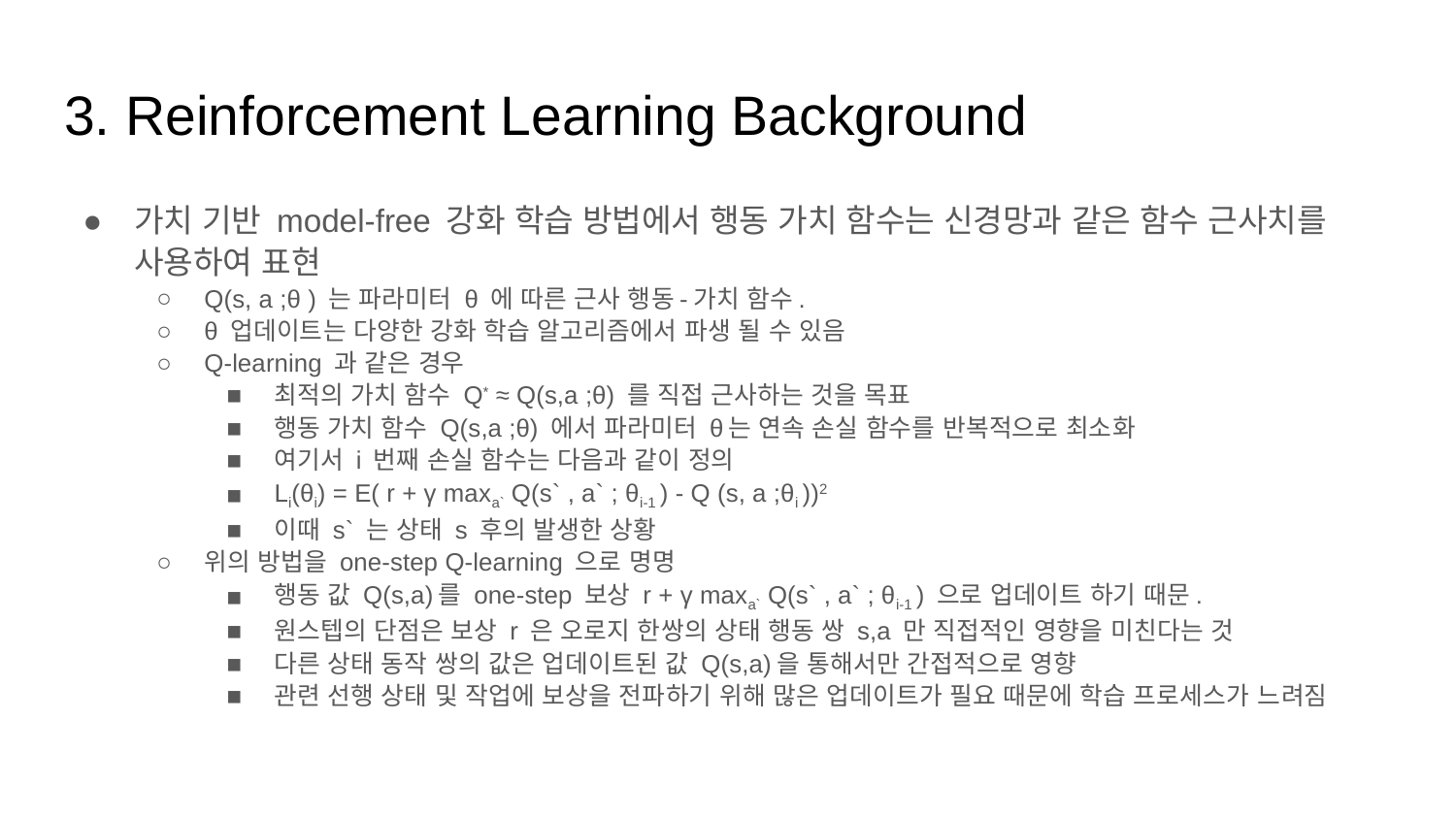

# 3. Reinforcement Learning Background
가치 기반 model-free 강화 학습 방법에서 행동 가치 함수는 신경망과 같은 함수 근사치를 사용하여 표현
Q(s, a ;θ ) 는 파라미터 θ 에 따른 근사 행동-가치 함수.
θ 업데이트는 다양한 강화 학습 알고리즘에서 파생 될 수 있음
Q-learning 과 같은 경우
최적의 가치 함수 Q* ≈ Q(s,a ;θ) 를 직접 근사하는 것을 목표
행동 가치 함수 Q(s,a ;θ) 에서 파라미터 θ는 연속 손실 함수를 반복적으로 최소화
여기서 i 번째 손실 함수는 다음과 같이 정의
Li(θi) = E( r + γ maxa` Q(s` , a` ; θi-1 ) - Q (s, a ;θi ))2
이때 s` 는 상태 s 후의 발생한 상황
위의 방법을 one-step Q-learning 으로 명명
행동 값 Q(s,a)를 one-step 보상 r + γ maxa` Q(s` , a` ; θi-1 ) 으로 업데이트 하기 때문.
원스텝의 단점은 보상 r 은 오로지 한쌍의 상태 행동 쌍 s,a 만 직접적인 영향을 미친다는 것
다른 상태 동작 쌍의 값은 업데이트된 값 Q(s,a)을 통해서만 간접적으로 영향
관련 선행 상태 및 작업에 보상을 전파하기 위해 많은 업데이트가 필요 때문에 학습 프로세스가 느려짐